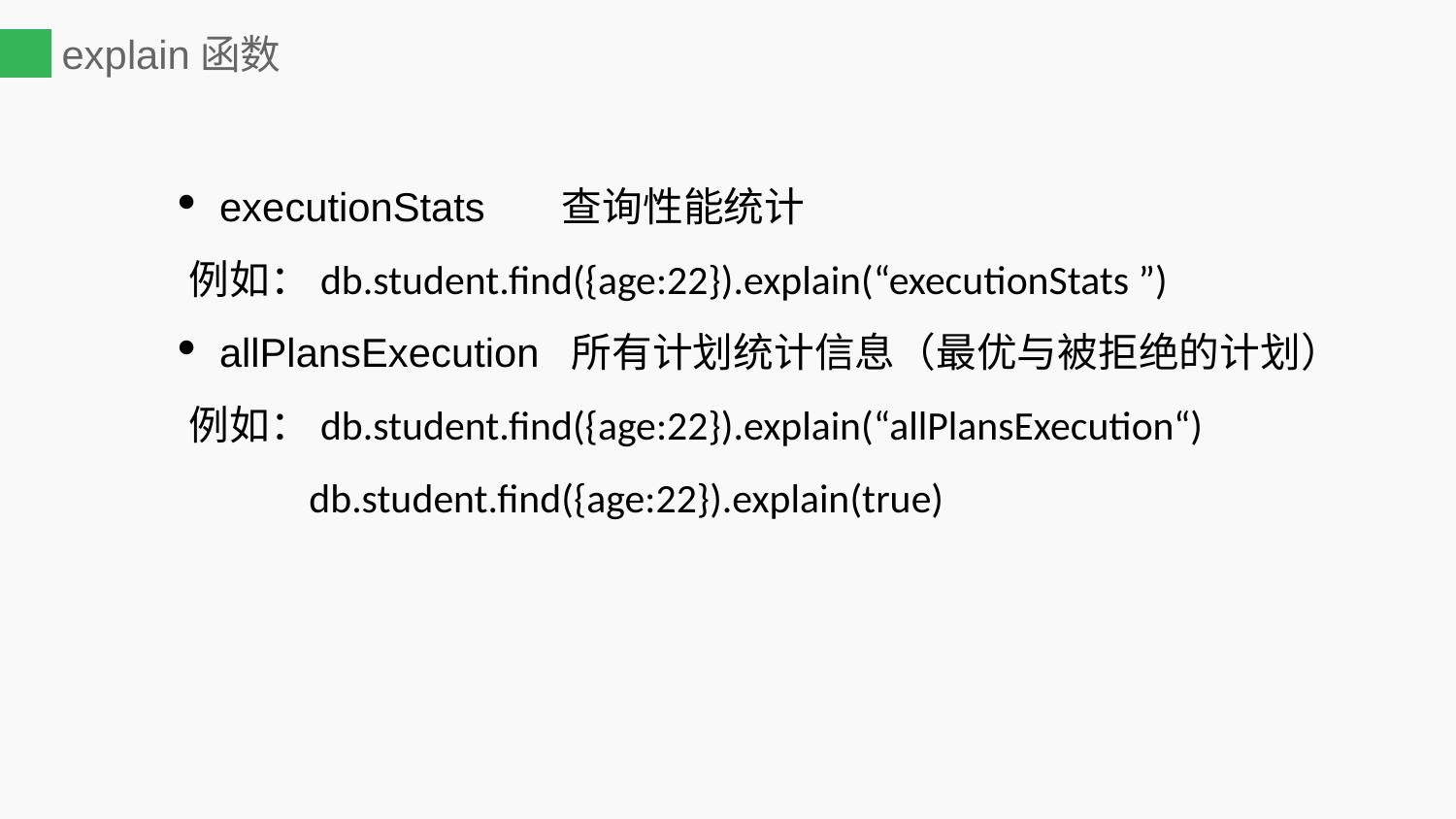

# explain函数
executionStats      查询性能统计
例如：db.student.find({age:22}).explain(“executionStats ”)
allPlansExecution  所有计划统计信息（最优与被拒绝的计划）
例如：db.student.find({age:22}).explain(“allPlansExecution“)
             db.student.find({age:22}).explain(true)